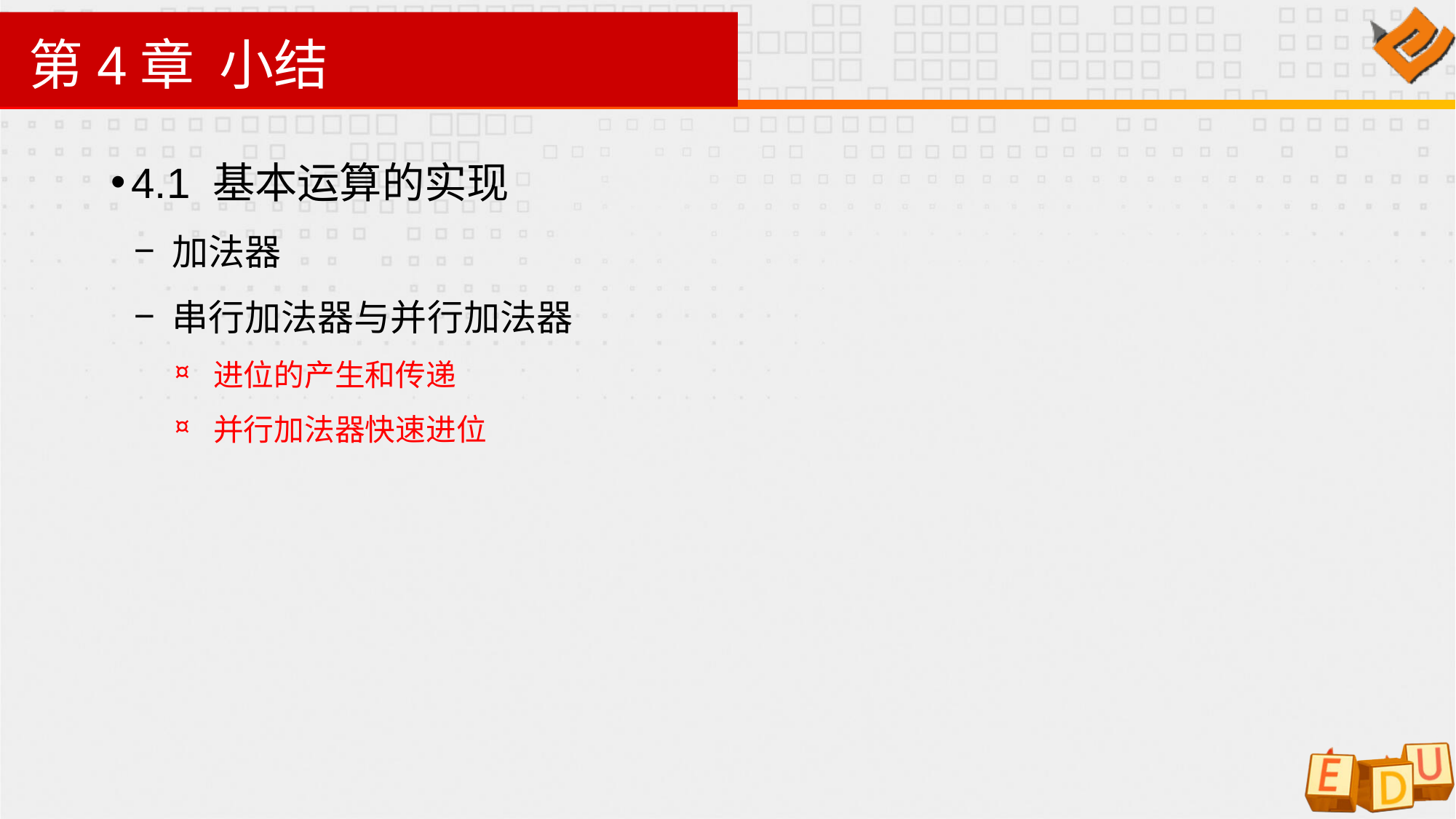

# 第4章  小结
4.1 基本运算的实现
加法器
串行加法器与并行加法器
进位的产生和传递
并行加法器快速进位